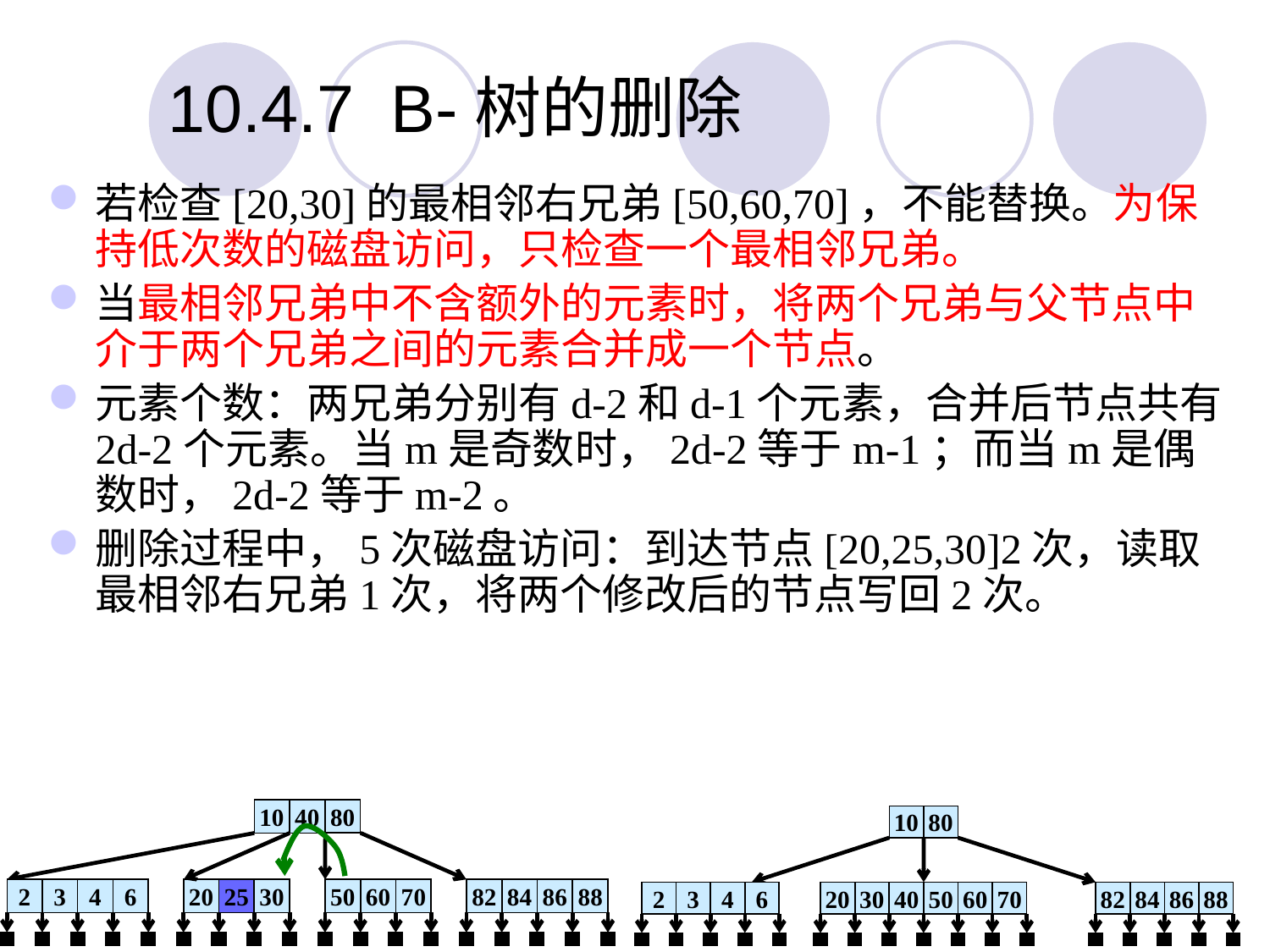

10.4.7  B-树的删除
68

若检查[20,30]的最相邻右兄弟[50,60,70]，不能替换。为保持低次数的磁盘访问，只检查一个最相邻兄弟。
当最相邻兄弟中不含额外的元素时，将两个兄弟与父节点中介于两个兄弟之间的元素合并成一个节点。
元素个数：两兄弟分别有d-2和d-1个元素，合并后节点共有2d-2个元素。当m是奇数时，2d-2等于m-1；而当m是偶数时，2d-2等于m-2。
删除过程中，5次磁盘访问：到达节点[20,25,30]2次，读取最相邻右兄弟1次，将两个修改后的节点写回2次。
80
10
40

2
3
4
6
20
25
30
50
60
70
82
84
86
88

10
80

2
3
4
6
20
30
40
50
60
70
82
84
86
88